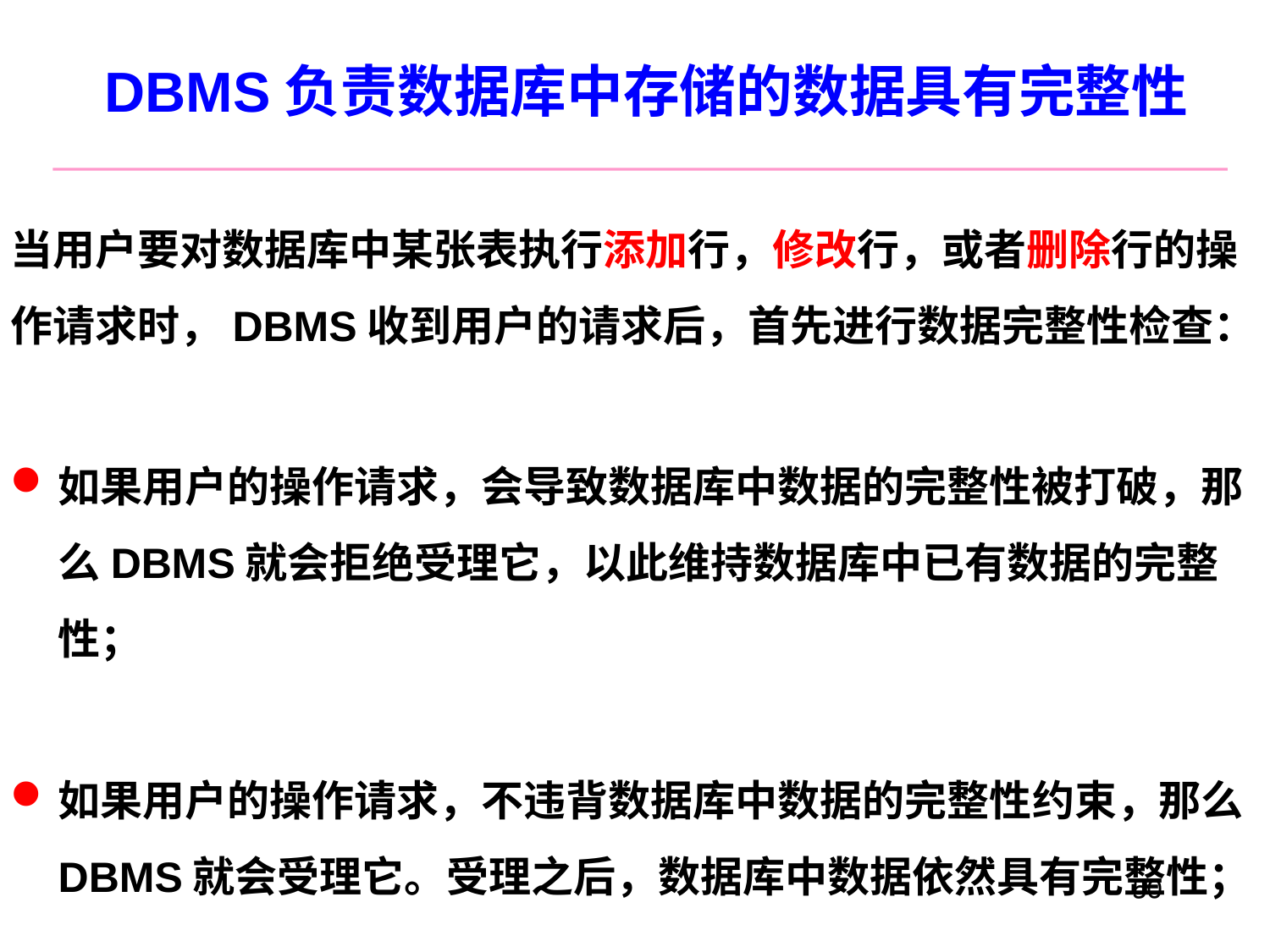

# DBMS负责数据库中存储的数据具有完整性
当用户要对数据库中某张表执行添加行，修改行，或者删除行的操作请求时，DBMS收到用户的请求后，首先进行数据完整性检查：

如果用户的操作请求，会导致数据库中数据的完整性被打破，那么DBMS就会拒绝受理它，以此维持数据库中已有数据的完整性；

如果用户的操作请求，不违背数据库中数据的完整性约束，那么DBMS就会受理它。受理之后，数据库中数据依然具有完整性；

50